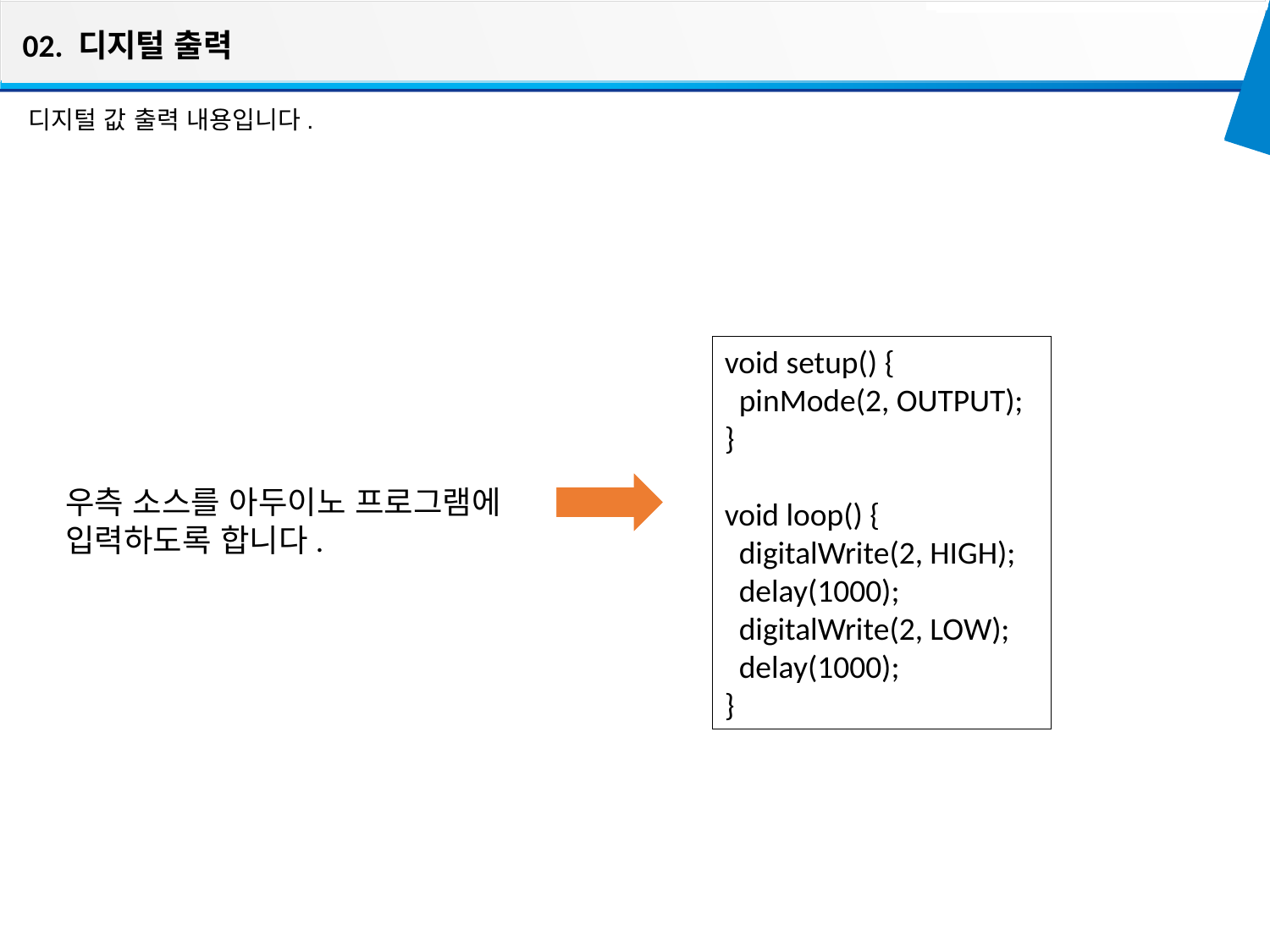

02. 디지털 출력

디지털 값 출력 내용입니다.
void setup() {
  pinMode(2, OUTPUT);
}

void loop() {
  digitalWrite(2, HIGH);
  delay(1000);
  digitalWrite(2, LOW);
  delay(1000);
}

우측 소스를 아두이노 프로그램에
입력하도록 합니다.